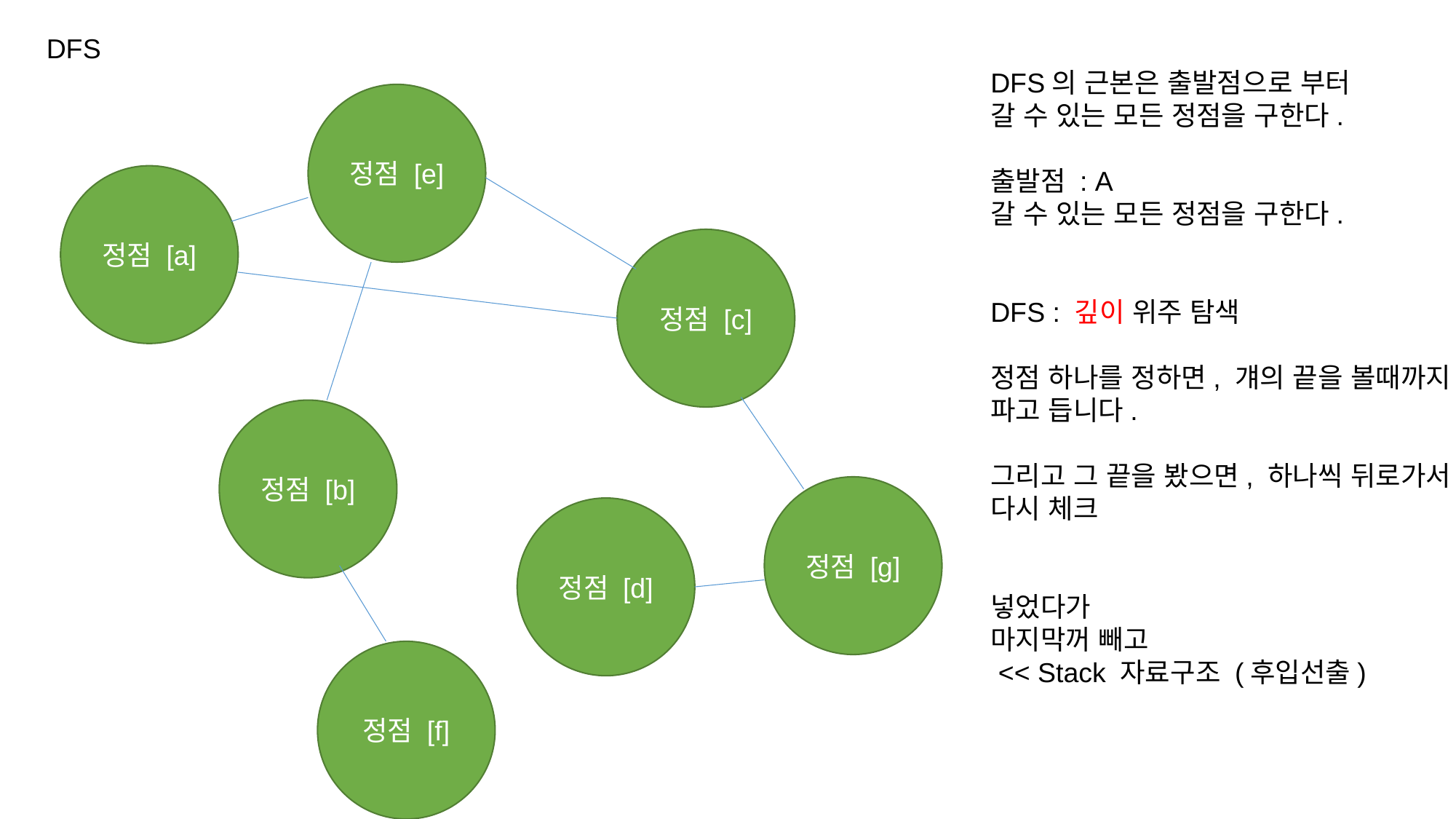

DFS
DFS의 근본은 출발점으로 부터
갈 수 있는 모든 정점을 구한다.

출발점 : A
갈 수 있는 모든 정점을 구한다.

DFS : 깊이 위주 탐색

정점 하나를 정하면, 걔의 끝을 볼때까지
파고 듭니다.

그리고 그 끝을 봤으면, 하나씩 뒤로가서
다시 체크

넣었다가
마지막꺼 빼고
 << Stack 자료구조 (후입선출)

정점 [e]
정점 [a]
정점 [c]
정점 [b]
정점 [g]
정점 [d]
정점 [f]